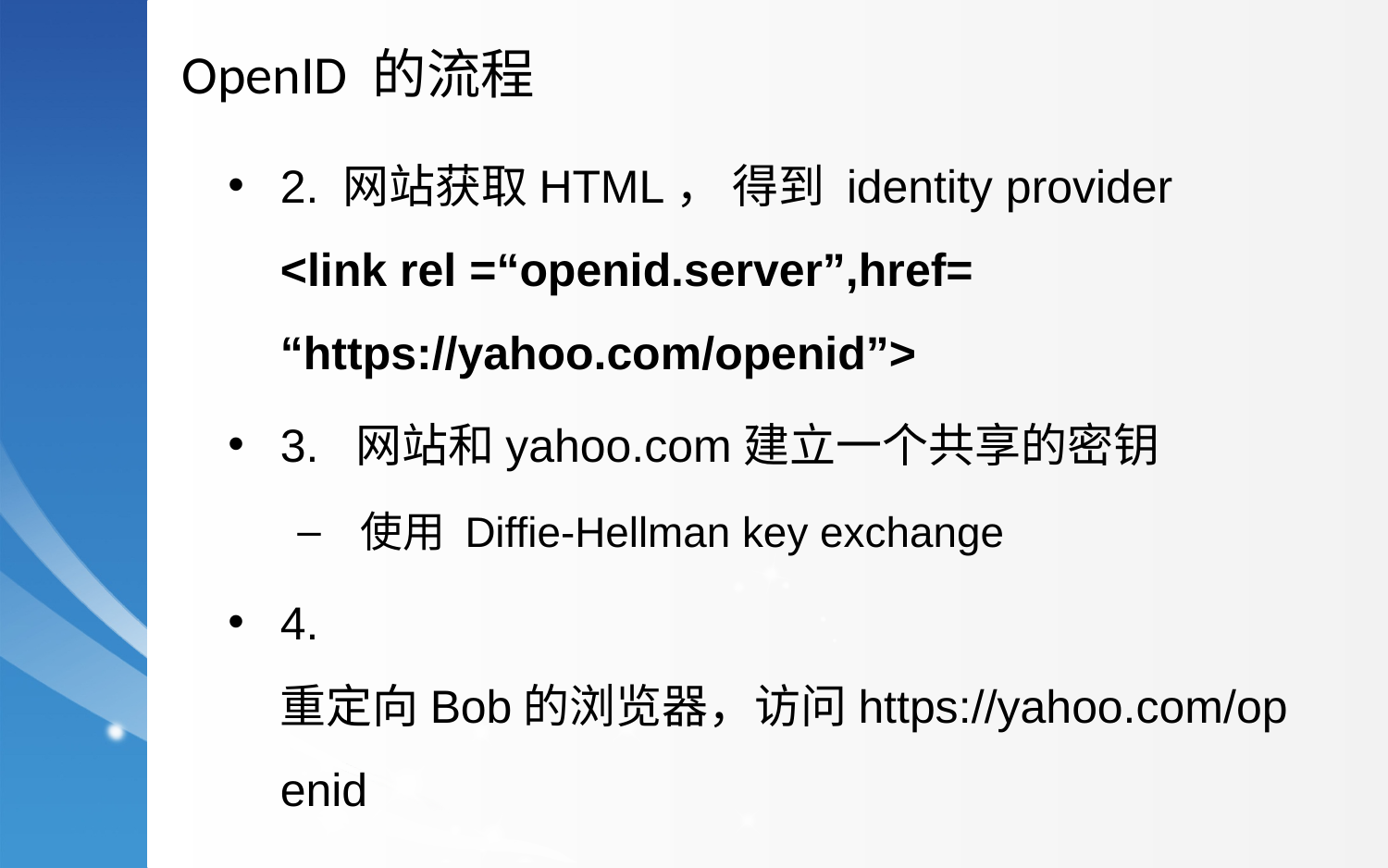

OpenID 的流程
2. 网站获取HTML， 得到 identity provider   <link rel =“openid.server”,href= “https://yahoo.com/openid”>
3.  网站和yahoo.com建立一个共享的密钥
 使用 Diffie-Hellman key exchange
4.  重定向Bob的浏览器，访问https://yahoo.com/openid